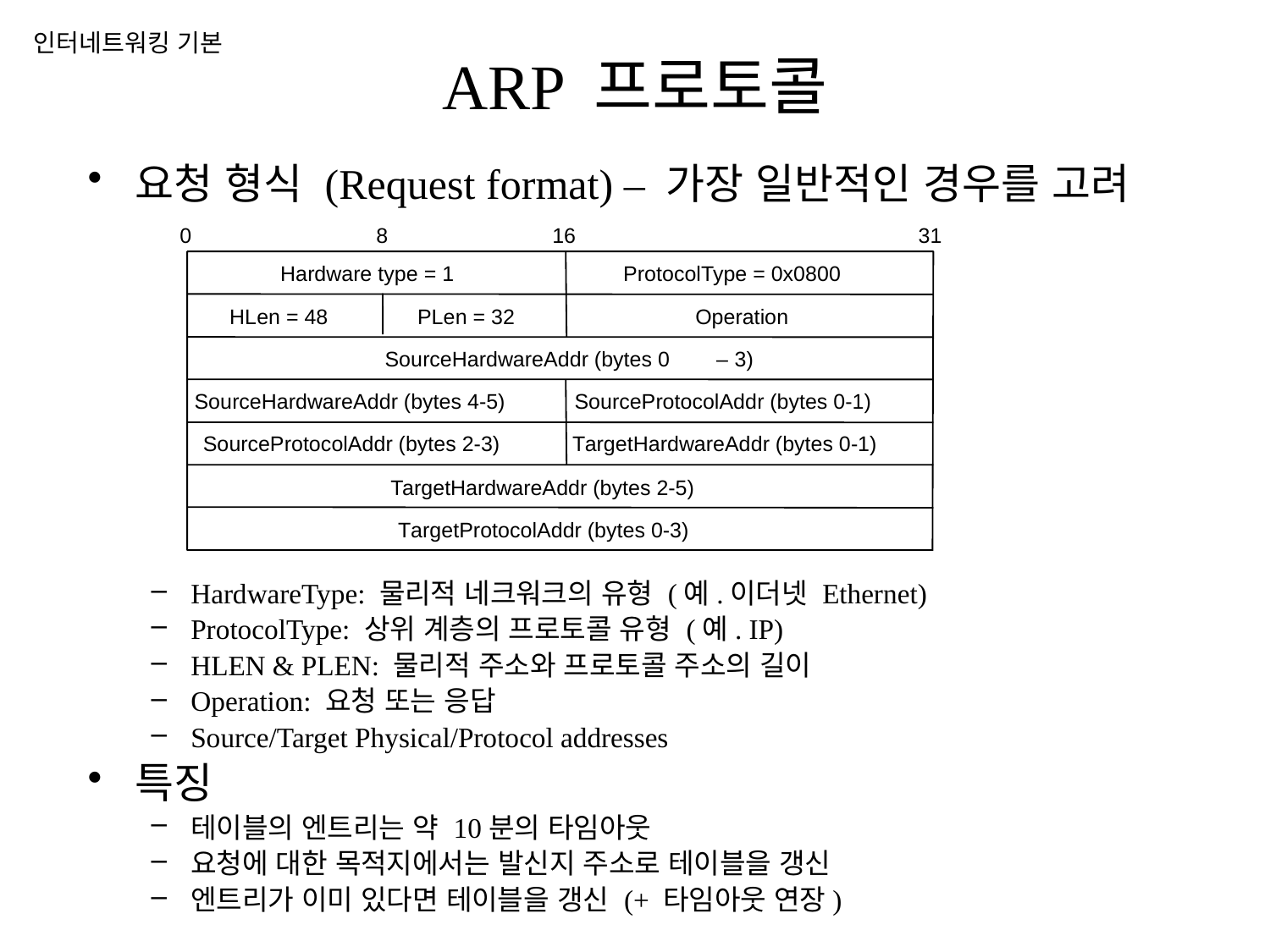

인터네트워킹 기본
# ARP 프로토콜
요청 형식 (Request format) – 가장 일반적인 경우를 고려

HardwareType: 물리적 네크워크의 유형 (예.이더넷 Ethernet)
ProtocolType: 상위 계층의 프로토콜 유형 (예. IP)
HLEN & PLEN: 물리적 주소와 프로토콜 주소의 길이
Operation: 요청 또는 응답
Source/Target Physical/Protocol addresses
특징
테이블의 엔트리는 약 10분의 타임아웃
요청에 대한 목적지에서는 발신지 주소로 테이블을 갱신
엔트리가 이미 있다면 테이블을 갱신 (+ 타임아웃 연장)
0
8
16
31

Hardware type = 1
ProtocolType = 0x0800

HLen = 48
PLen = 32
Operation

SourceHardwareAddr (bytes 0
–
3)

SourceHardwareAddr (bytes 4-5)
SourceProtocolAddr (bytes 0-1)

SourceProtocolAddr (bytes 2-3)
T
argetHardwareAddr (bytes 0-1)

T
argetHardwareAddr (bytes 2-5)

T
argetProtocolAddr (bytes 0-3)